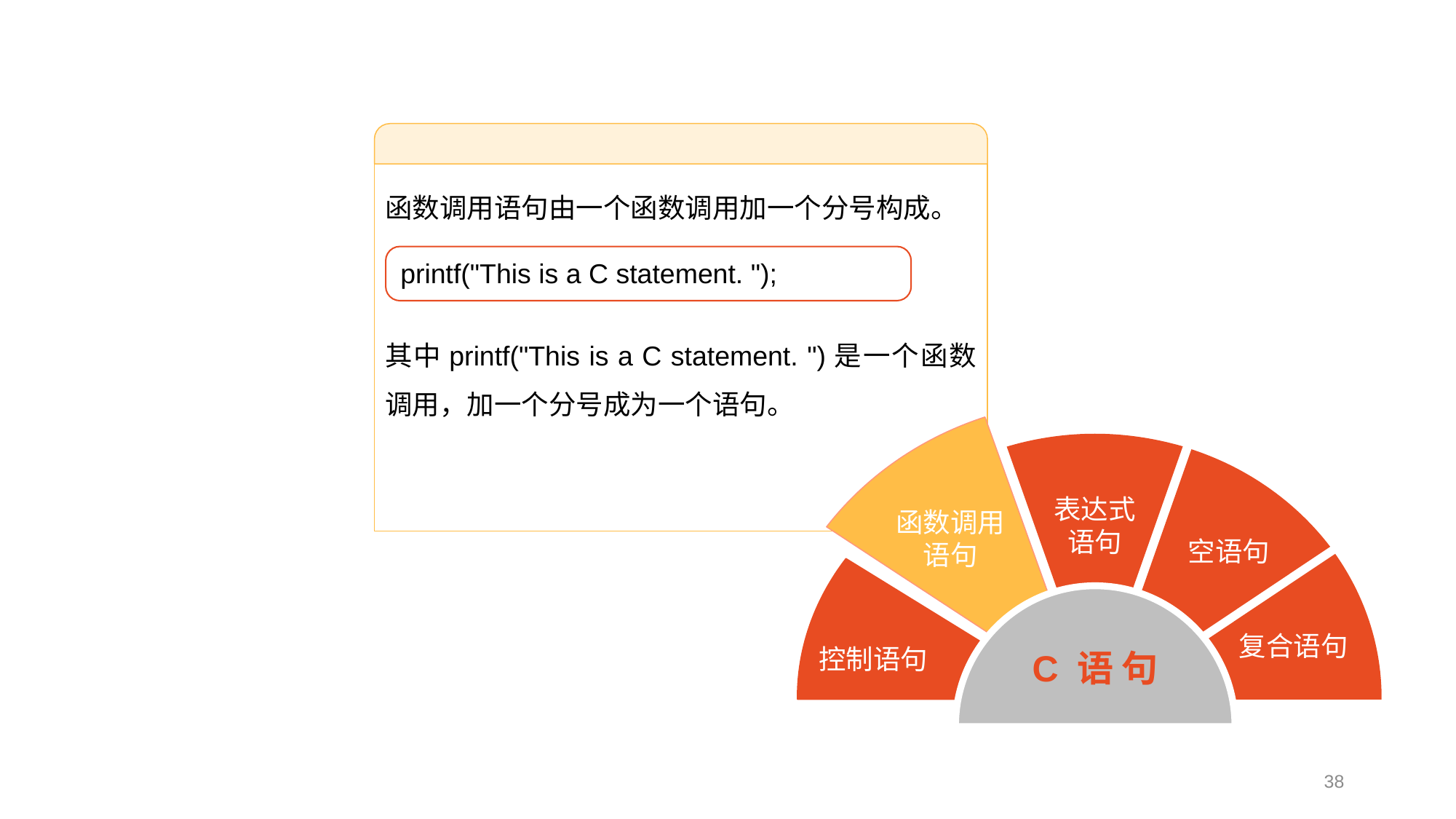

函数调用语句由一个函数调用加一个分号构成。

其中printf("This is a C statement. ")是一个函数调用，加一个分号成为一个语句。
printf("This is a C statement. ");
函数调用
语句
表达式
语句
空语句
复合语句
控制语句
C 语 句
38